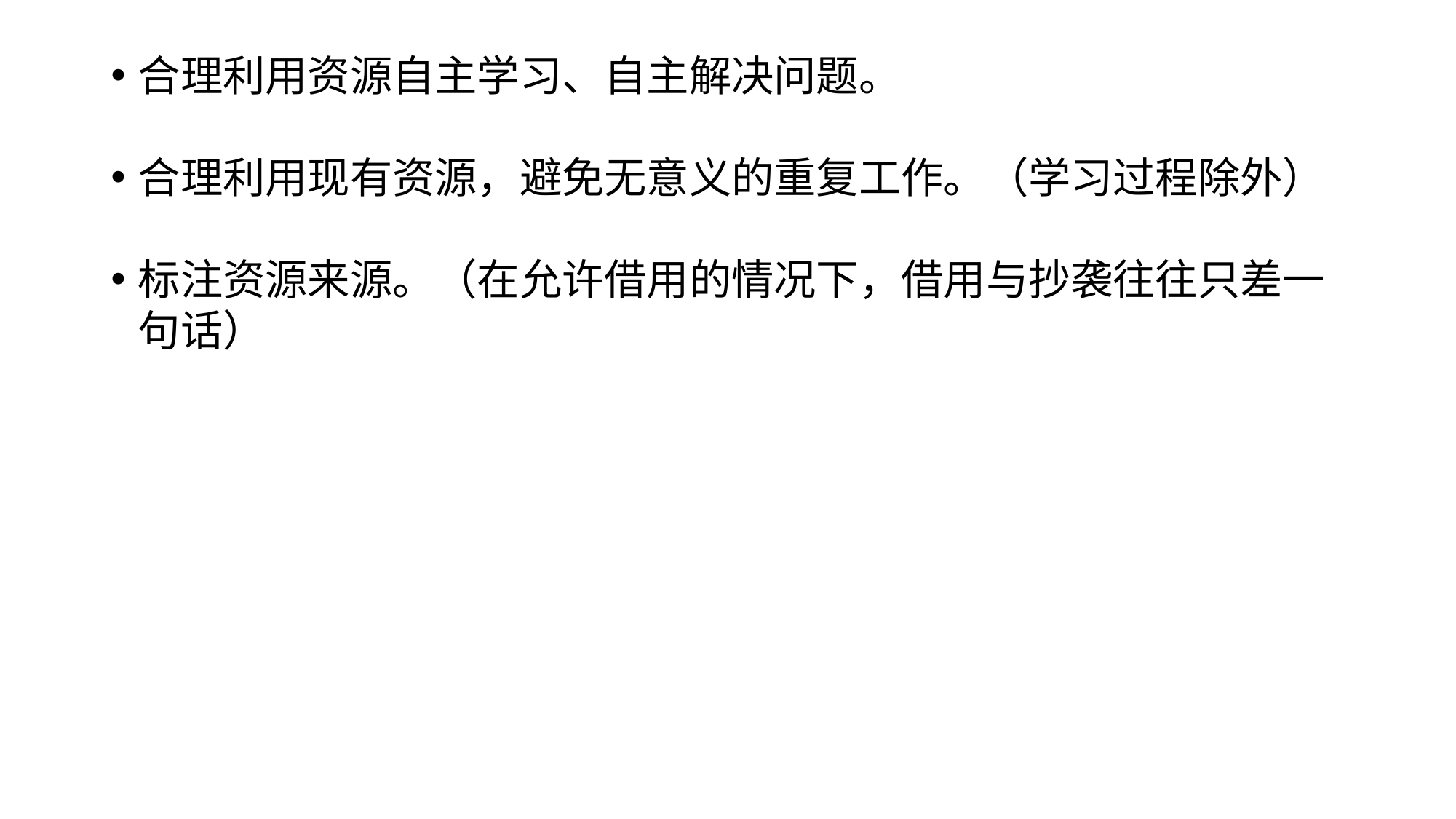

# 合理利用资源自主学习、自主解决问题。

合理利用现有资源，避免无意义的重复工作。（学习过程除外）

标注资源来源。（在允许借用的情况下，借用与抄袭往往只差一句话）